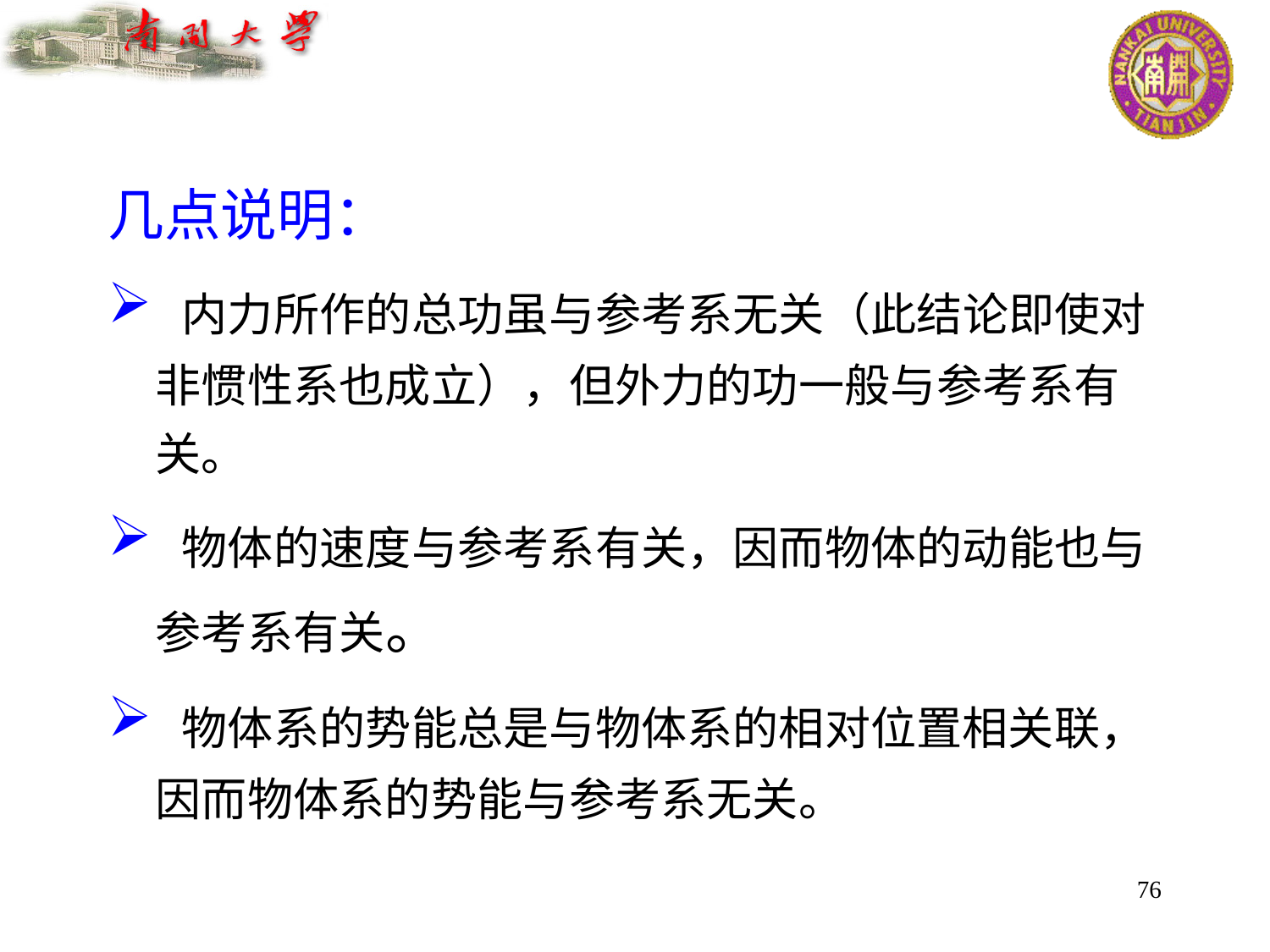

几点说明：
 内力所作的总功虽与参考系无关（此结论即使对非惯性系也成立），但外力的功一般与参考系有关。
 物体的速度与参考系有关，因而物体的动能也与参考系有关。
 物体系的势能总是与物体系的相对位置相关联，因而物体系的势能与参考系无关。
76